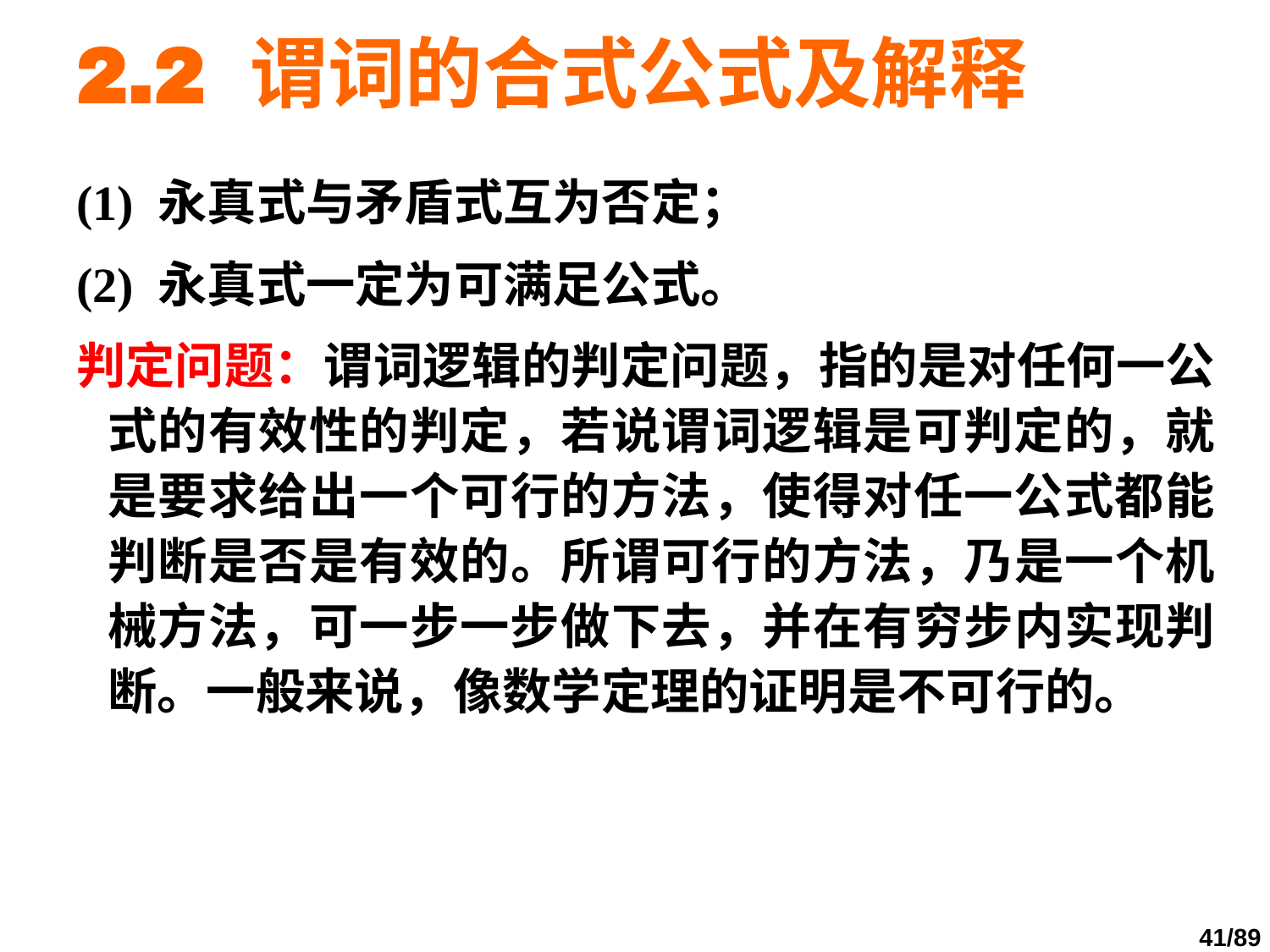

# 2.2 谓词的合式公式及解释
(1) 永真式与矛盾式互为否定；
(2) 永真式一定为可满足公式。
判定问题：谓词逻辑的判定问题，指的是对任何一公式的有效性的判定，若说谓词逻辑是可判定的，就是要求给出一个可行的方法，使得对任一公式都能判断是否是有效的。所谓可行的方法，乃是一个机械方法，可一步一步做下去，并在有穷步内实现判断。一般来说，像数学定理的证明是不可行的。